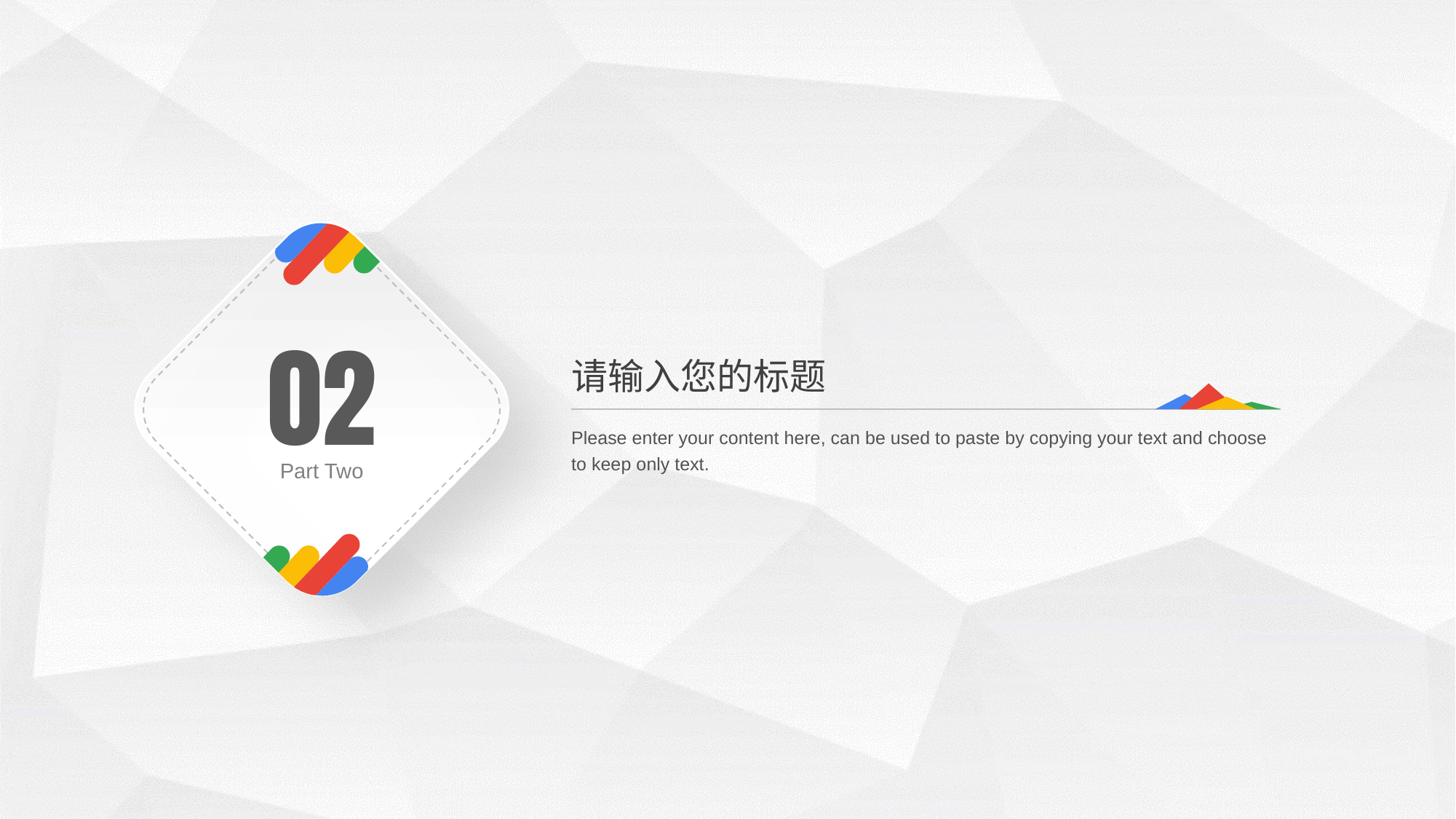

02
请输入您的标题

Please enter your content here, can be used to paste by copying your text and choose to keep only text.
Part Two